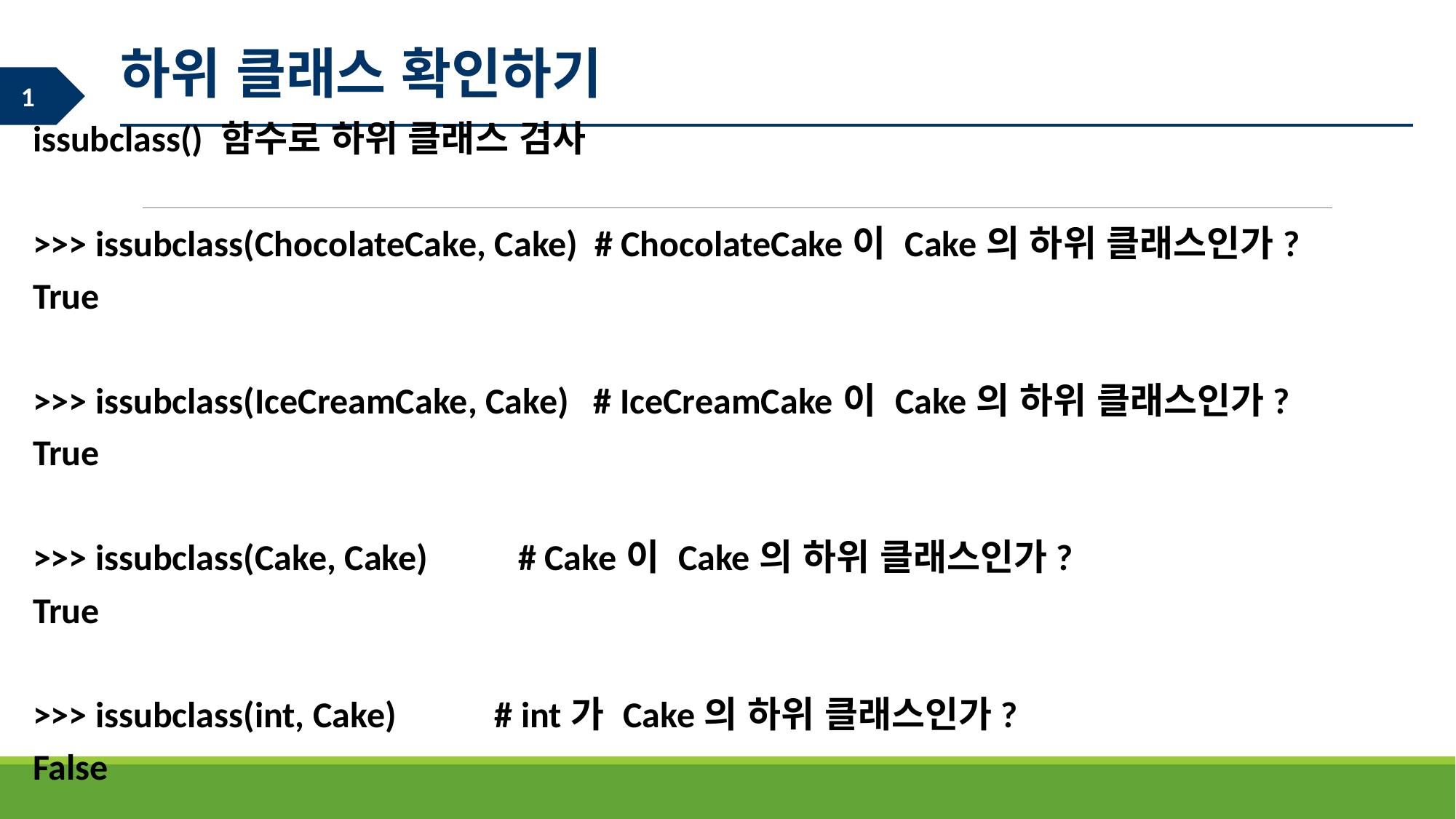

하위 클래스 확인하기
issubclass() 함수로 하위 클래스 검사

>>> issubclass(ChocolateCake, Cake)  # ChocolateCake이 Cake의 하위 클래스인가?
True

>>> issubclass(IceCreamCake, Cake)   # IceCreamCake이 Cake의 하위 클래스인가?
True

>>> issubclass(Cake, Cake)           # Cake이 Cake의 하위 클래스인가?
True

>>> issubclass(int, Cake)            # int가 Cake의 하위 클래스인가?
False